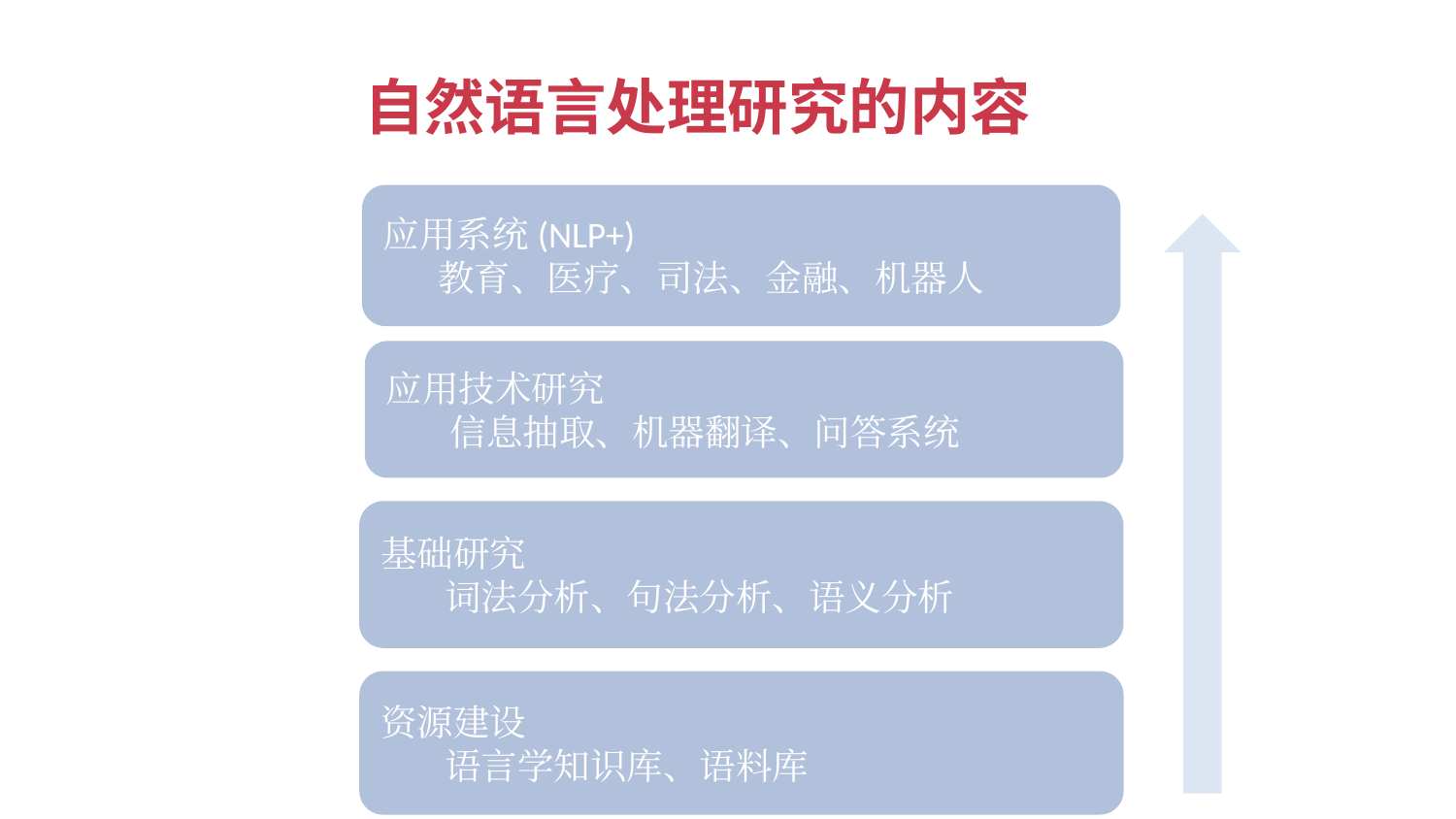

自然语言处理研究的内容
应用系统(NLP+)
     教育、医疗、司法、金融、机器人

应用技术研究
      信息抽取、机器翻译、问答系统
基础研究
      词法分析、句法分析、语义分析
资源建设
      语言学知识库、语料库